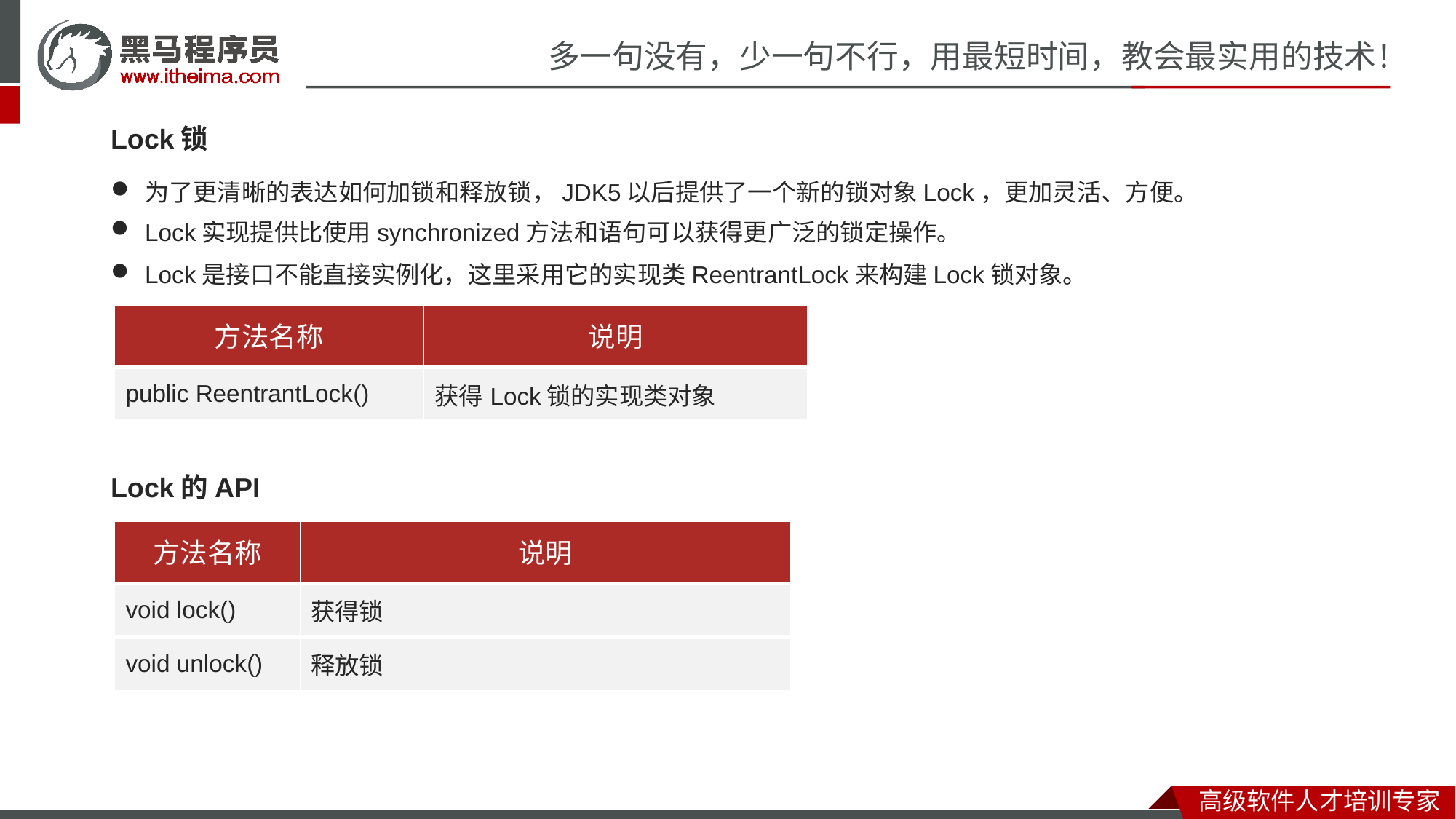

Lock锁
为了更清晰的表达如何加锁和释放锁，JDK5以后提供了一个新的锁对象Lock，更加灵活、方便。

Lock实现提供比使用synchronized方法和语句可以获得更广泛的锁定操作。

Lock是接口不能直接实例化，这里采用它的实现类ReentrantLock来构建Lock锁对象。
| 方法名称 | 说明 |
| --- | --- |
| public ReentrantLock​() | 获得Lock锁的实现类对象 |
Lock的API
| 方法名称 | 说明 |
| --- | --- |
| void lock() | 获得锁 |
| void unlock() | 释放锁 |